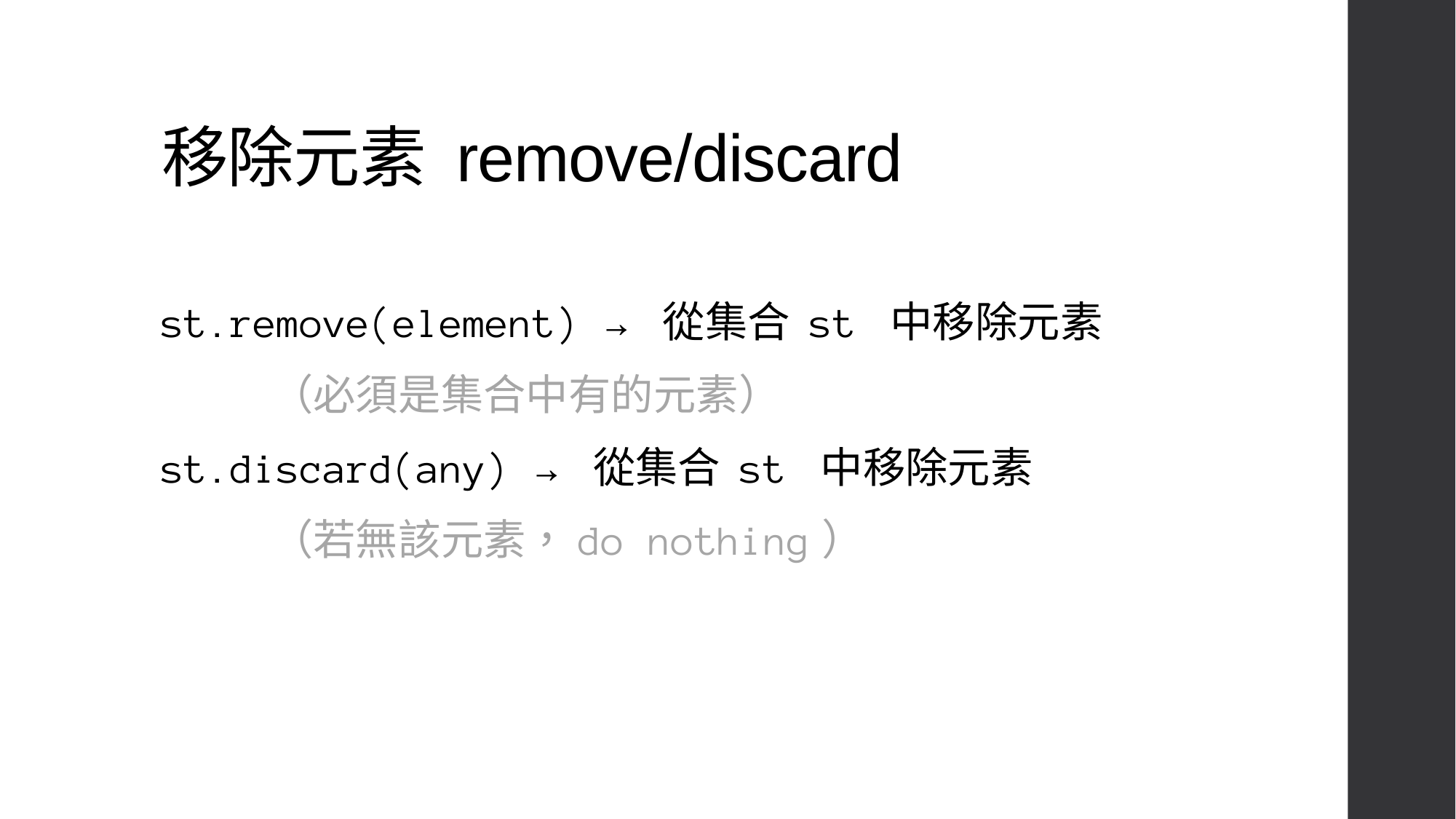

# 移除元素 remove/discard

st.remove(element) → 從集合 st 中移除元素
	（必須是集合中有的元素）
st.discard(any) → 從集合 st 中移除元素
	（若無該元素，do nothing）